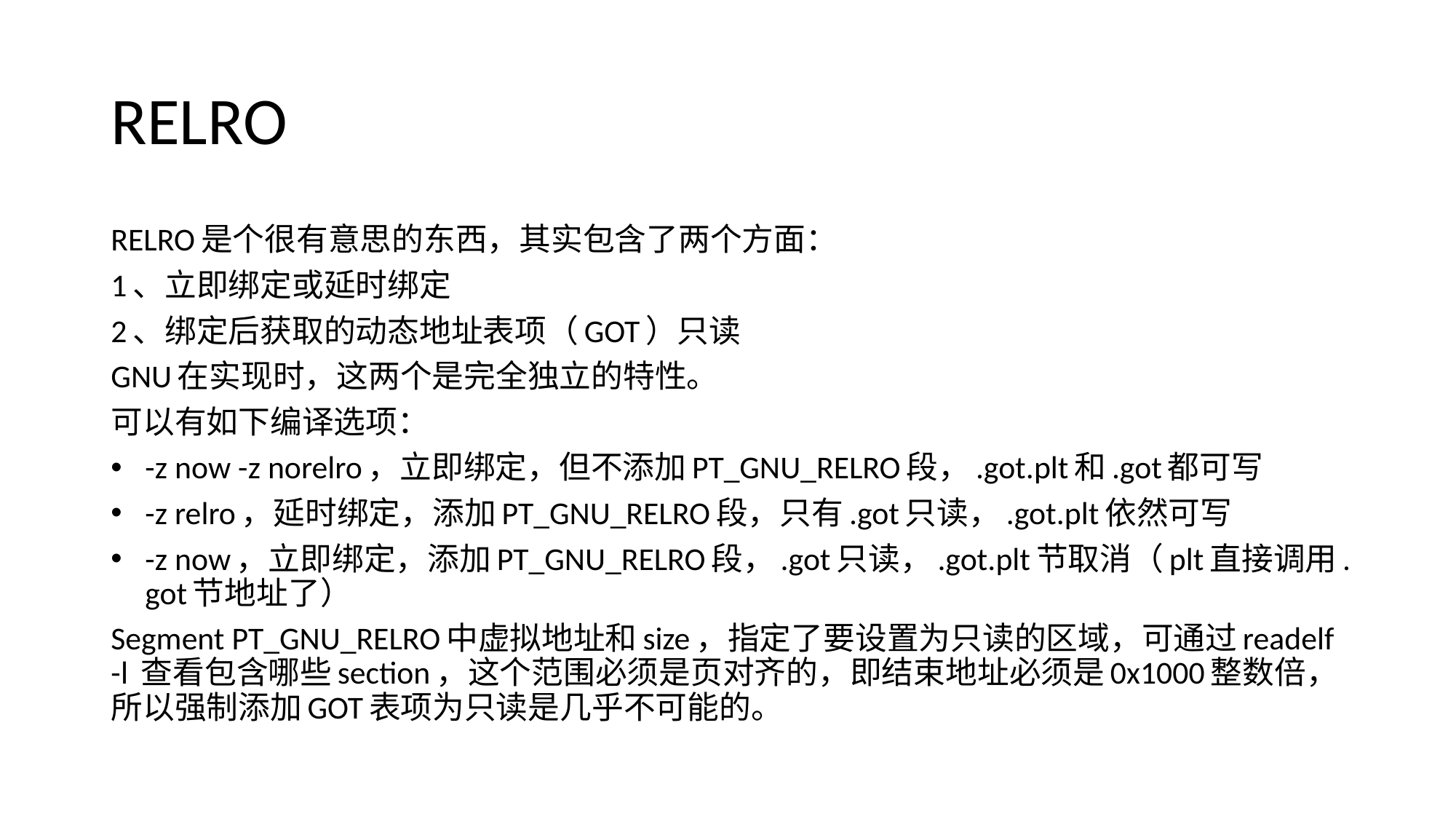

# RELRO
RELRO是个很有意思的东西，其实包含了两个方面：
1、立即绑定或延时绑定
2、绑定后获取的动态地址表项（GOT）只读
GNU在实现时，这两个是完全独立的特性。
可以有如下编译选项：
-z now -z norelro，立即绑定，但不添加PT_GNU_RELRO段，.got.plt和.got都可写
-z relro，延时绑定，添加PT_GNU_RELRO段，只有.got只读，.got.plt依然可写
-z now，立即绑定，添加PT_GNU_RELRO段，.got只读，.got.plt节取消（plt直接调用.got节地址了）
Segment PT_GNU_RELRO中虚拟地址和size，指定了要设置为只读的区域，可通过readelf -l 查看包含哪些section，这个范围必须是页对齐的，即结束地址必须是0x1000整数倍，所以强制添加GOT表项为只读是几乎不可能的。